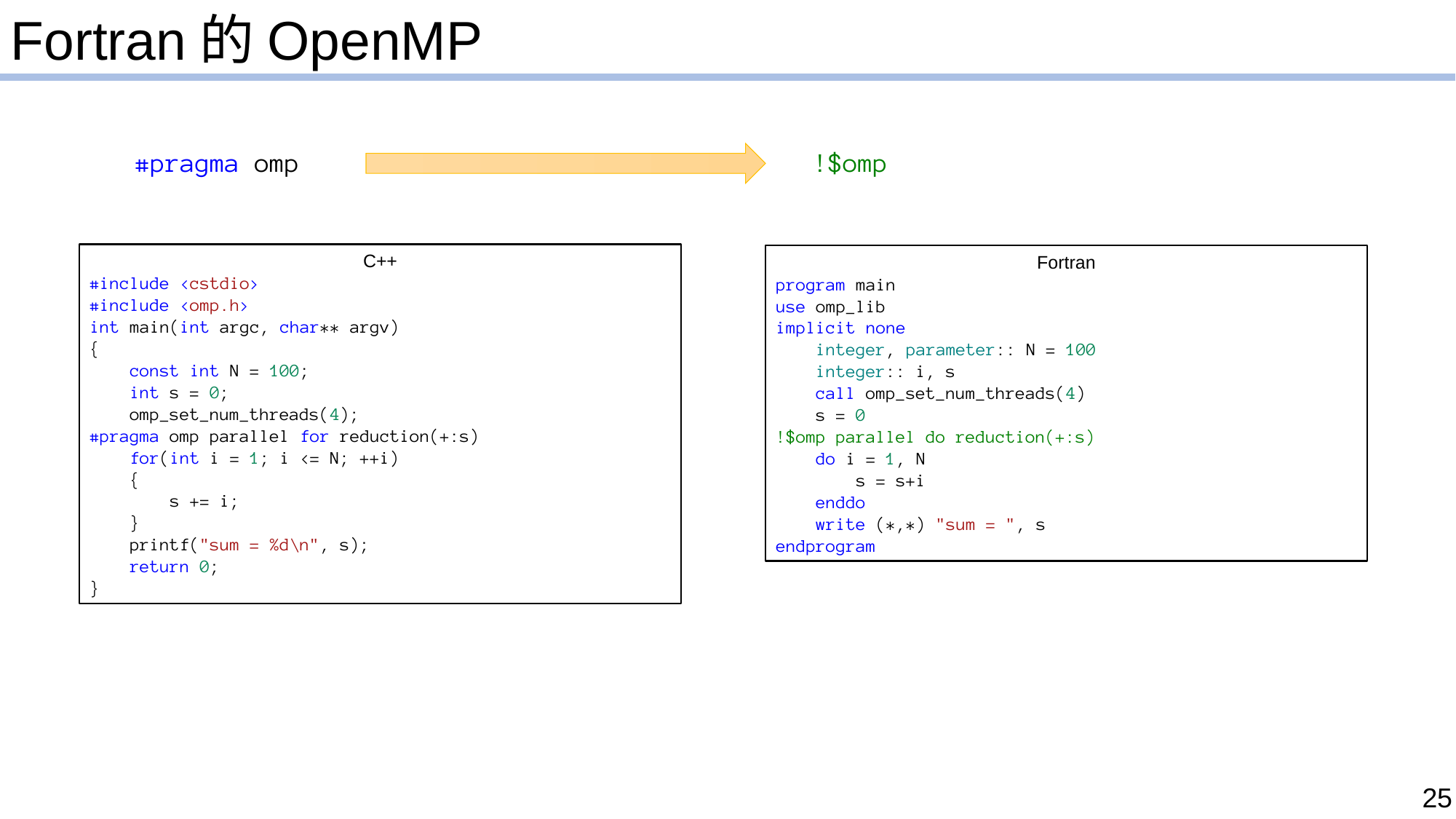

Fortran的OpenMP

#pragma omp
!$omp
C++
#include <cstdio>
#include <omp.h>
int main(int argc, char** argv)
{
    const int N = 100;
    int s = 0;
    omp_set_num_threads(4);
#pragma omp parallel for reduction(+:s)
    for(int i = 1; i <= N; ++i)
    {
        s += i;
    }
    printf("sum = %d\n", s);
    return 0;
}
Fortran
program main
use omp_lib
implicit none
    integer, parameter:: N = 100
    integer:: i, s
    call omp_set_num_threads(4)
    s = 0
!$omp parallel do reduction(+:s)
    do i = 1, N
        s = s+i
    enddo
    write (*,*) "sum = ", s
endprogram
25